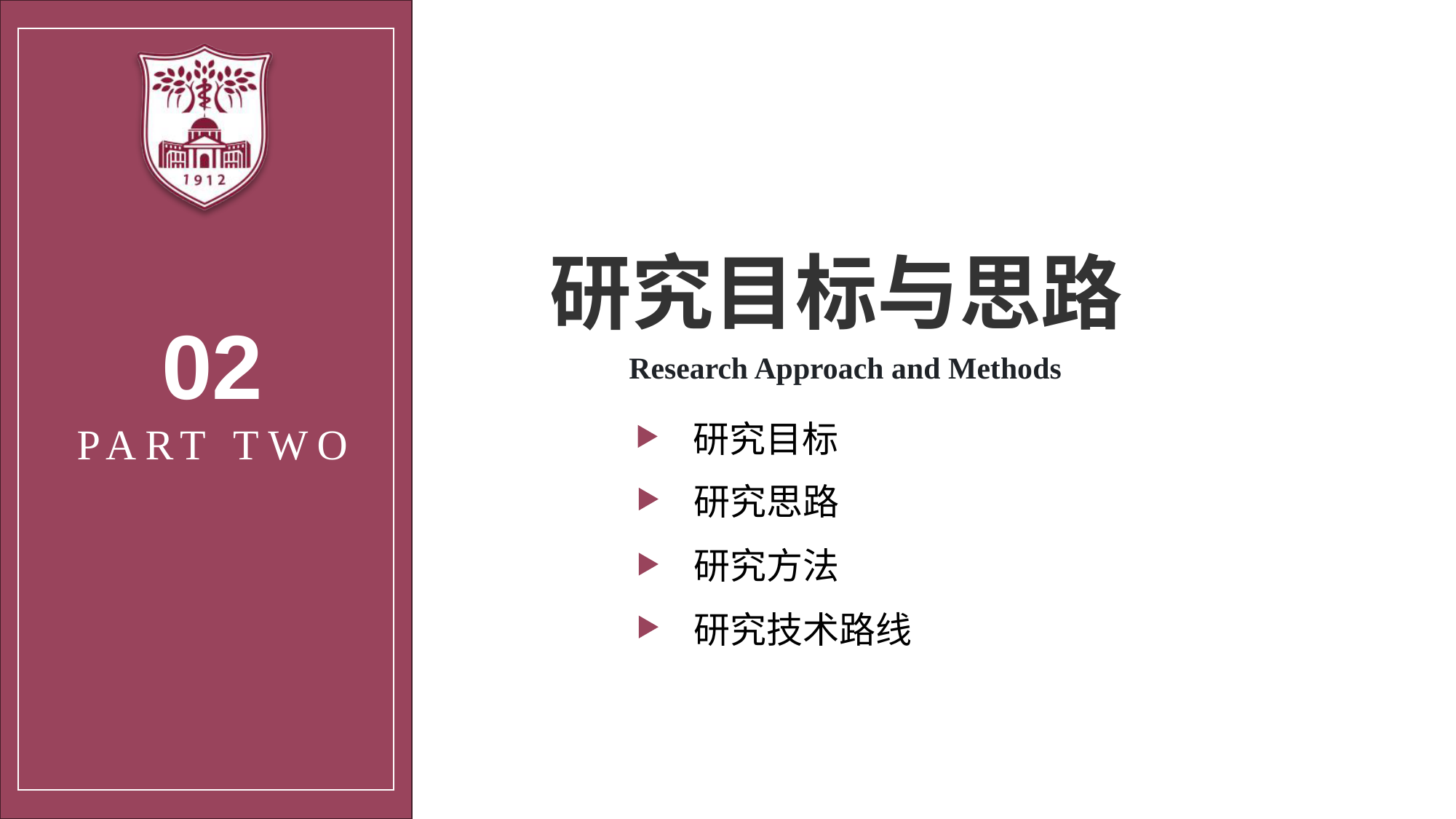

研究目标与思路
02
PART TWO
Research Approach and Methods
研究目标

研究思路

研究方法

研究技术路线